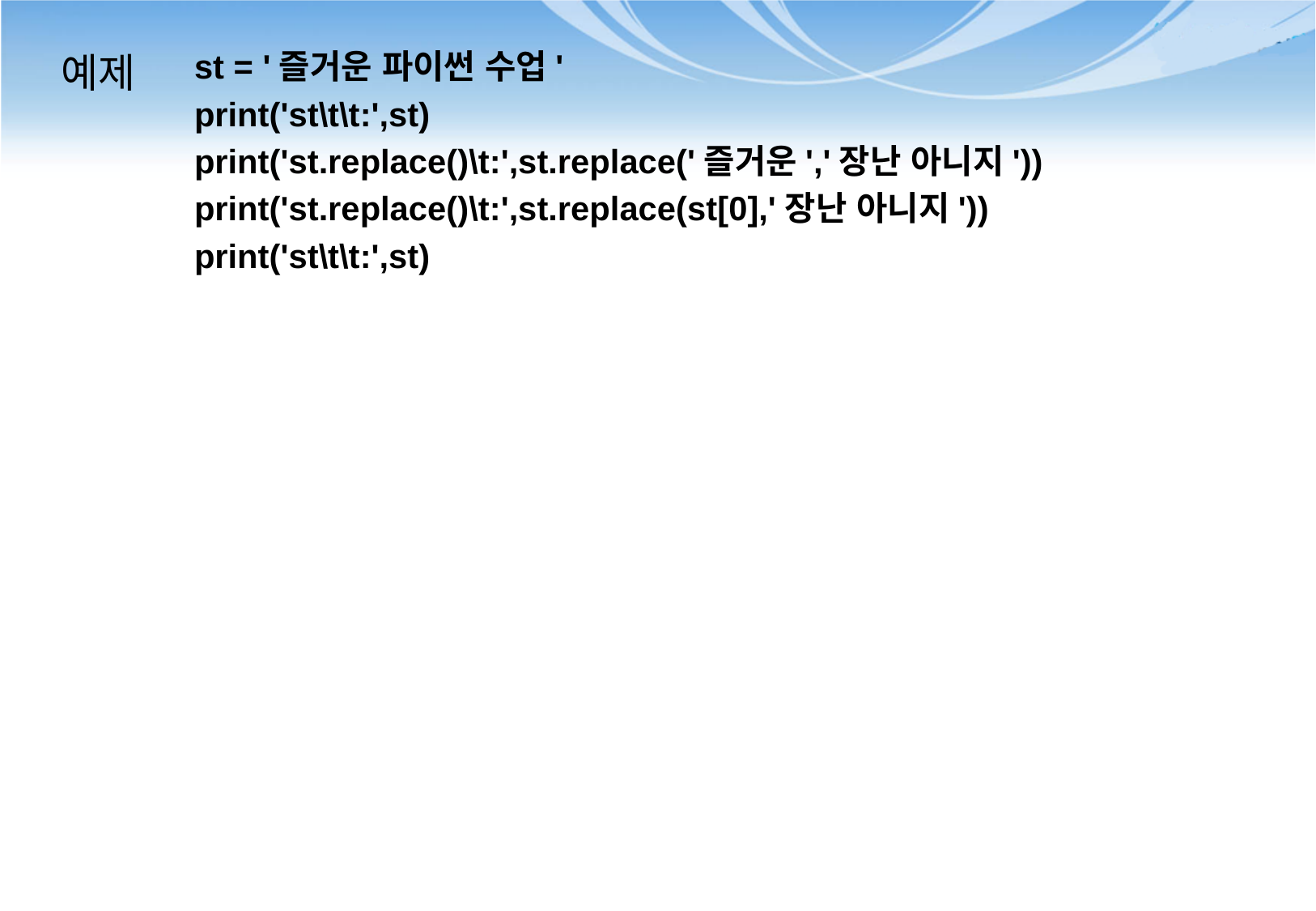

# 예제
st = '즐거운 파이썬 수업'
print('st\t\t:',st)
print('st.replace()\t:',st.replace('즐거운','장난 아니지'))
print('st.replace()\t:',st.replace(st[0],'장난 아니지'))
print('st\t\t:',st)